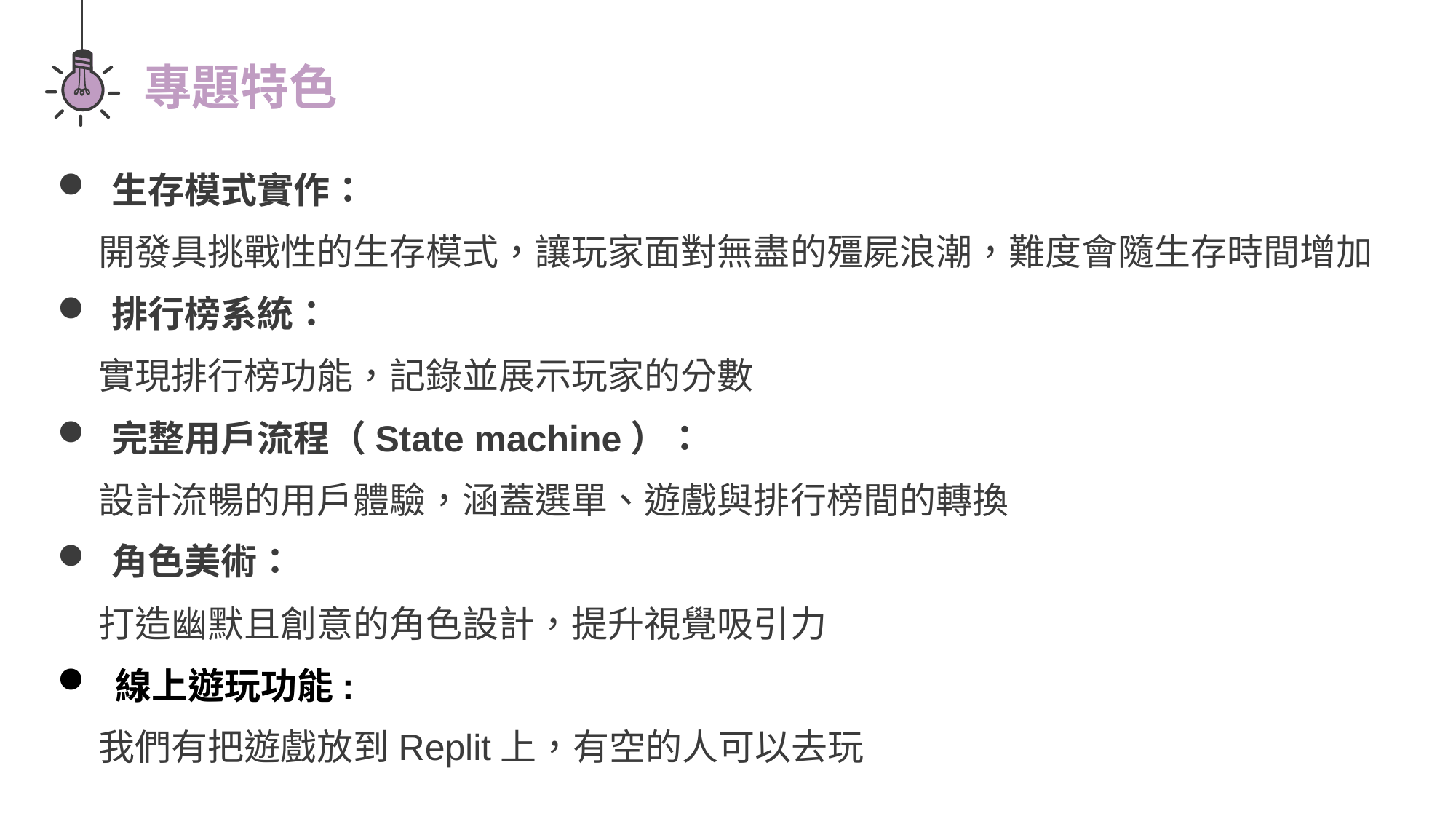

專題特色

生存模式實作：
    開發具挑戰性的生存模式，讓玩家面對無盡的殭屍浪潮，難度會隨生存時間增加
排行榜系統：
    實現排行榜功能，記錄並展示玩家的分數
完整用戶流程（State machine）：
    設計流暢的用戶體驗，涵蓋選單、遊戲與排行榜間的轉換
角色美術：
    打造幽默且創意的角色設計，提升視覺吸引力
 線上遊玩功能:
    我們有把遊戲放到Replit上，有空的人可以去玩